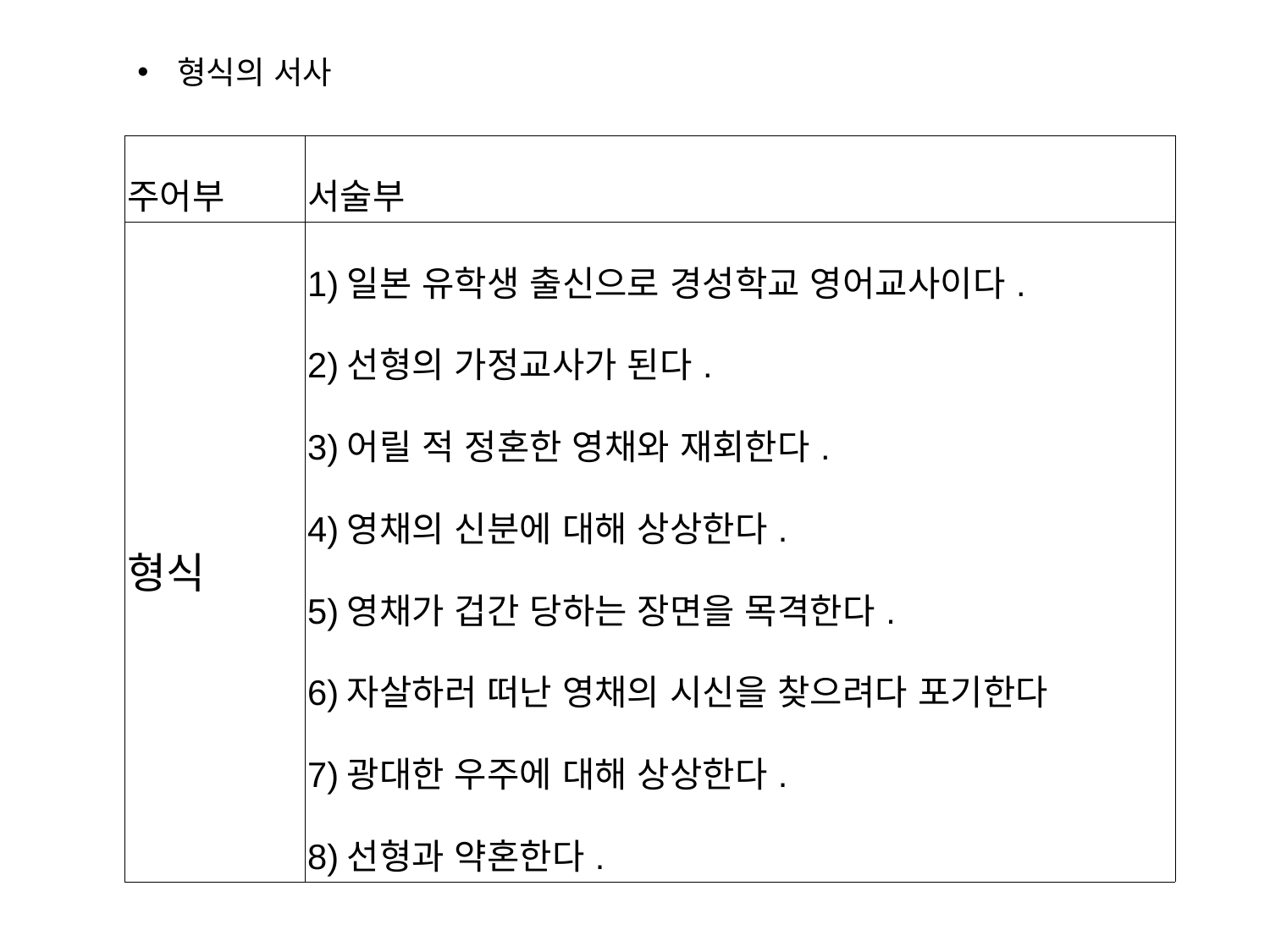

형식의 서사

| 주어부 | 서술부 |
| --- | --- |
| 형식 | 1)일본 유학생 출신으로 경성학교 영어교사이다. 2)선형의 가정교사가 된다. 3)어릴 적 정혼한 영채와 재회한다. 4)영채의 신분에 대해 상상한다. 5)영채가 겁간 당하는 장면을 목격한다. 6)자살하러 떠난 영채의 시신을 찾으려다 포기한다 7)광대한 우주에 대해 상상한다. 8)선형과 약혼한다. |